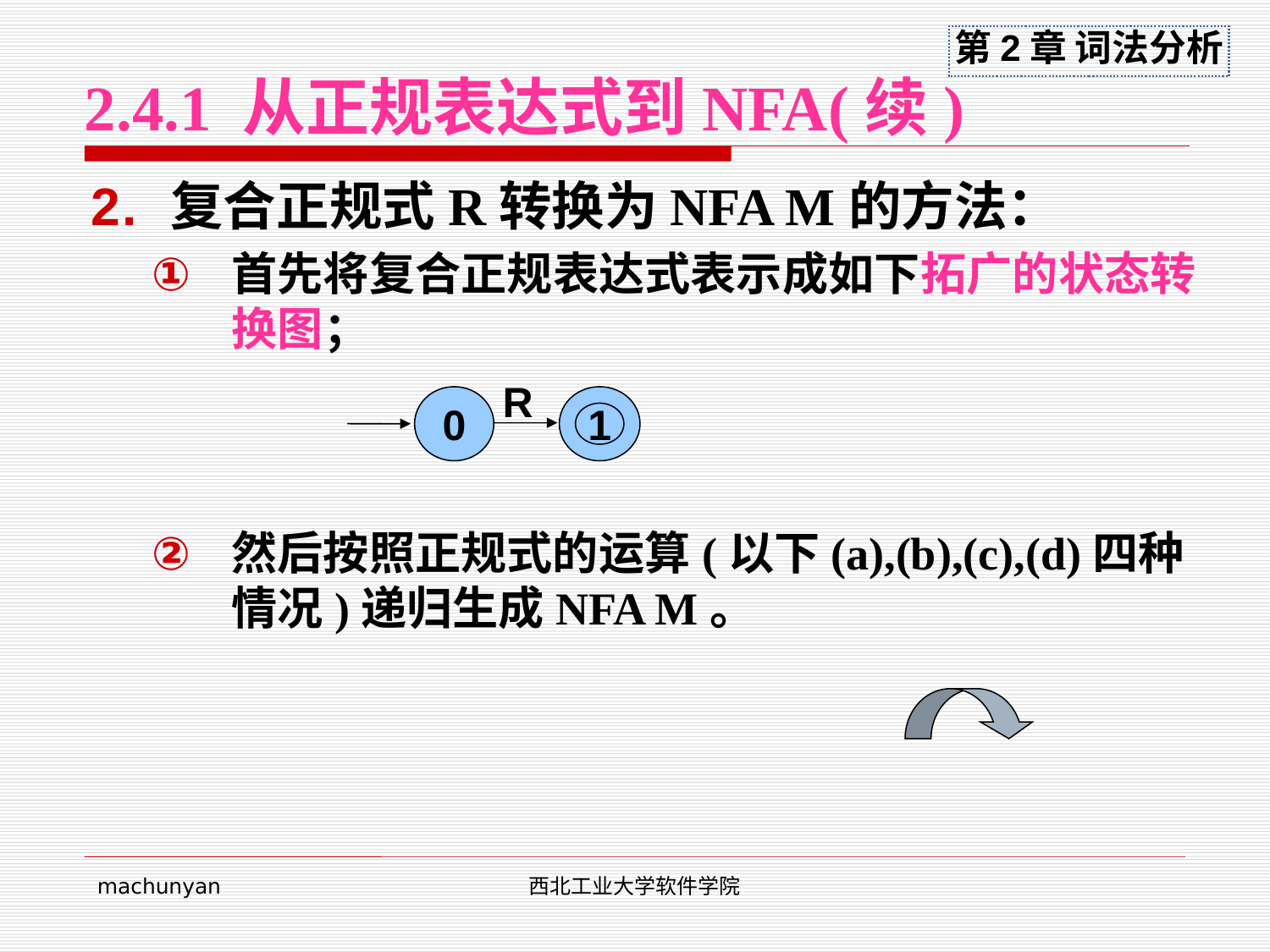

# 2.4.1 从正规表达式到NFA(续)
复合正规式R转换为NFA M的方法：
首先将复合正规表达式表示成如下拓广的状态转换图；

然后按照正规式的运算(以下(a),(b),(c),(d)四种情况)递归生成NFA M。

0
R

1

machunyan

西北工业大学软件学院
78